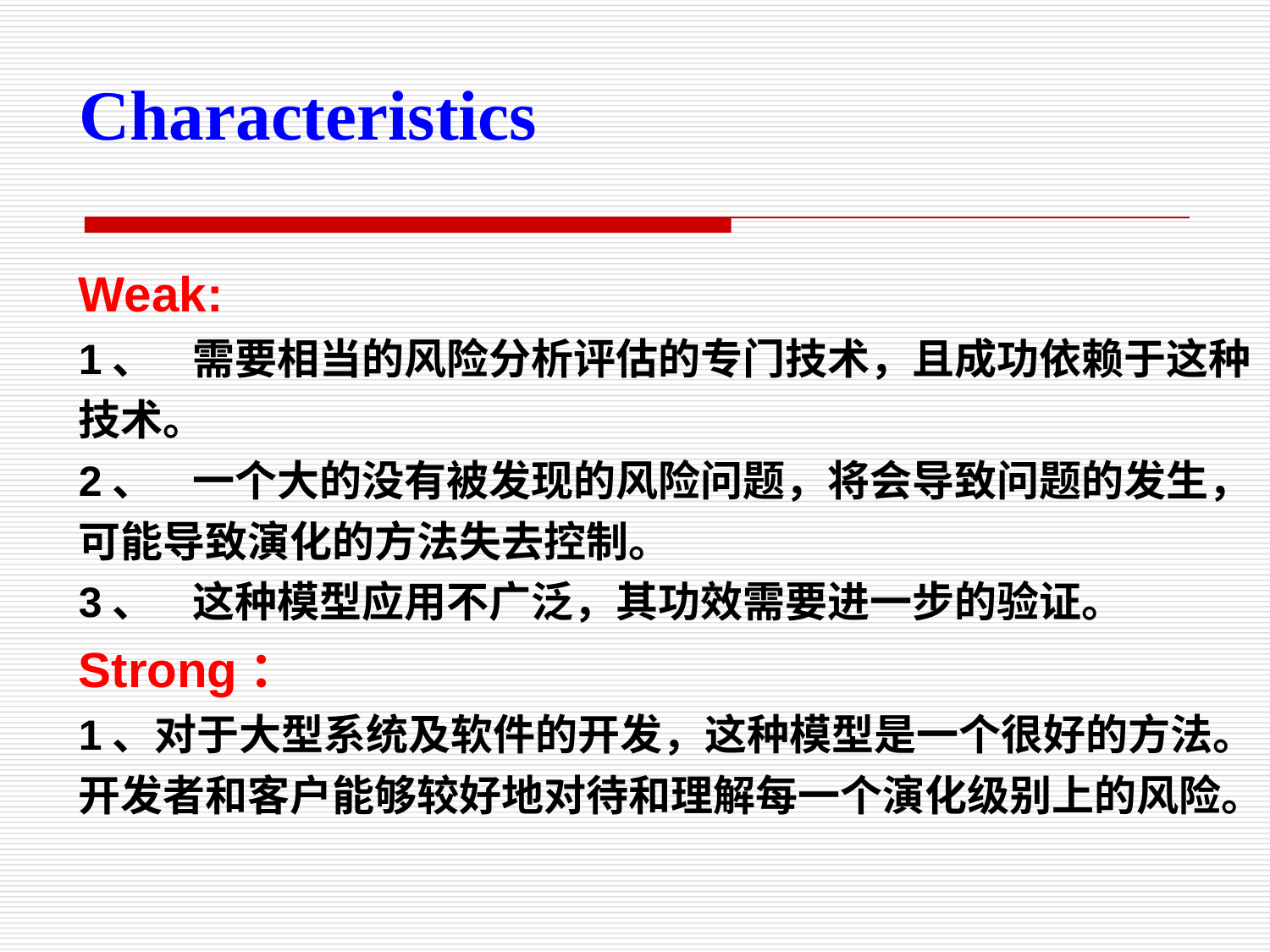

Characteristics
Weak:
1、    需要相当的风险分析评估的专门技术，且成功依赖于这种技术。
2、    一个大的没有被发现的风险问题，将会导致问题的发生，可能导致演化的方法失去控制。
3、    这种模型应用不广泛，其功效需要进一步的验证。
Strong：
1、对于大型系统及软件的开发，这种模型是一个很好的方法。开发者和客户能够较好地对待和理解每一个演化级别上的风险。